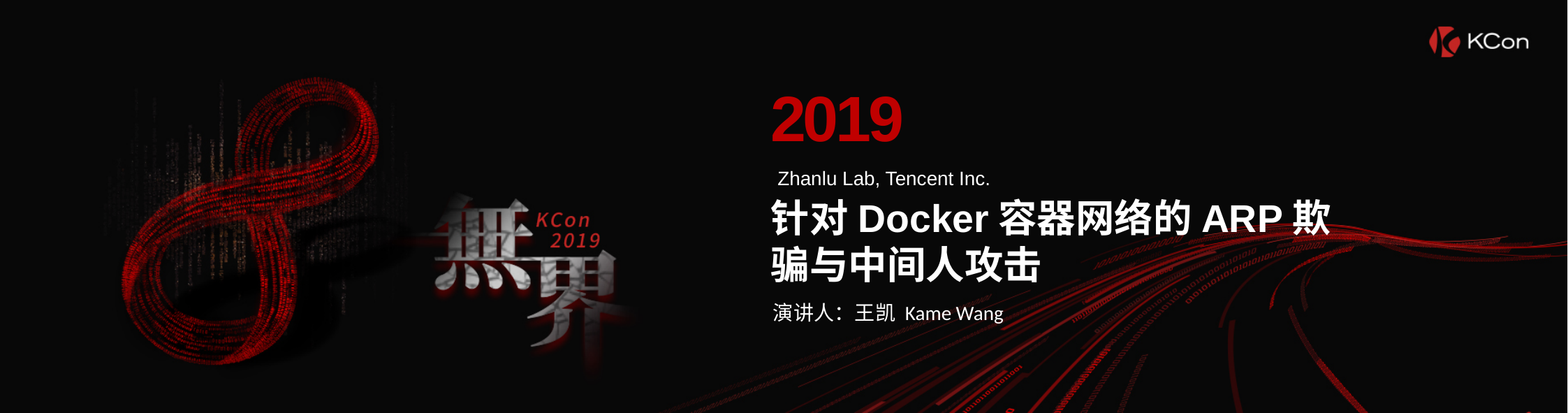

2019
Zhanlu Lab, Tencent Inc.
针对Docker容器网络的ARP欺骗与中间人攻击
演讲人：王凯 Kame Wang